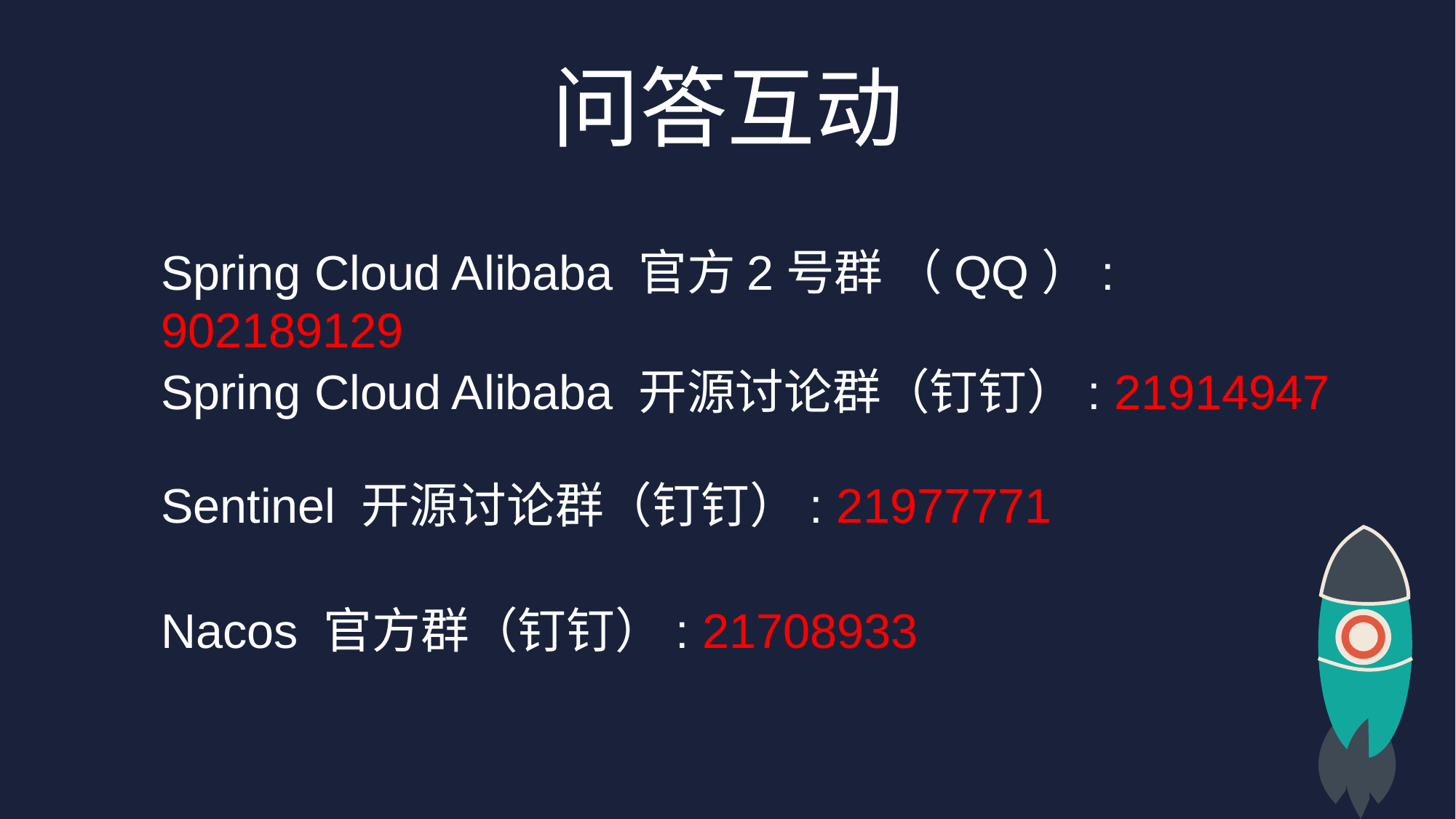

问答互动
Spring Cloud Alibaba 官方2号群 （QQ）: 902189129
Spring Cloud Alibaba 开源讨论群（钉钉）: 21914947
Sentinel 开源讨论群（钉钉）: 21977771
Nacos 官方群（钉钉）: 21708933